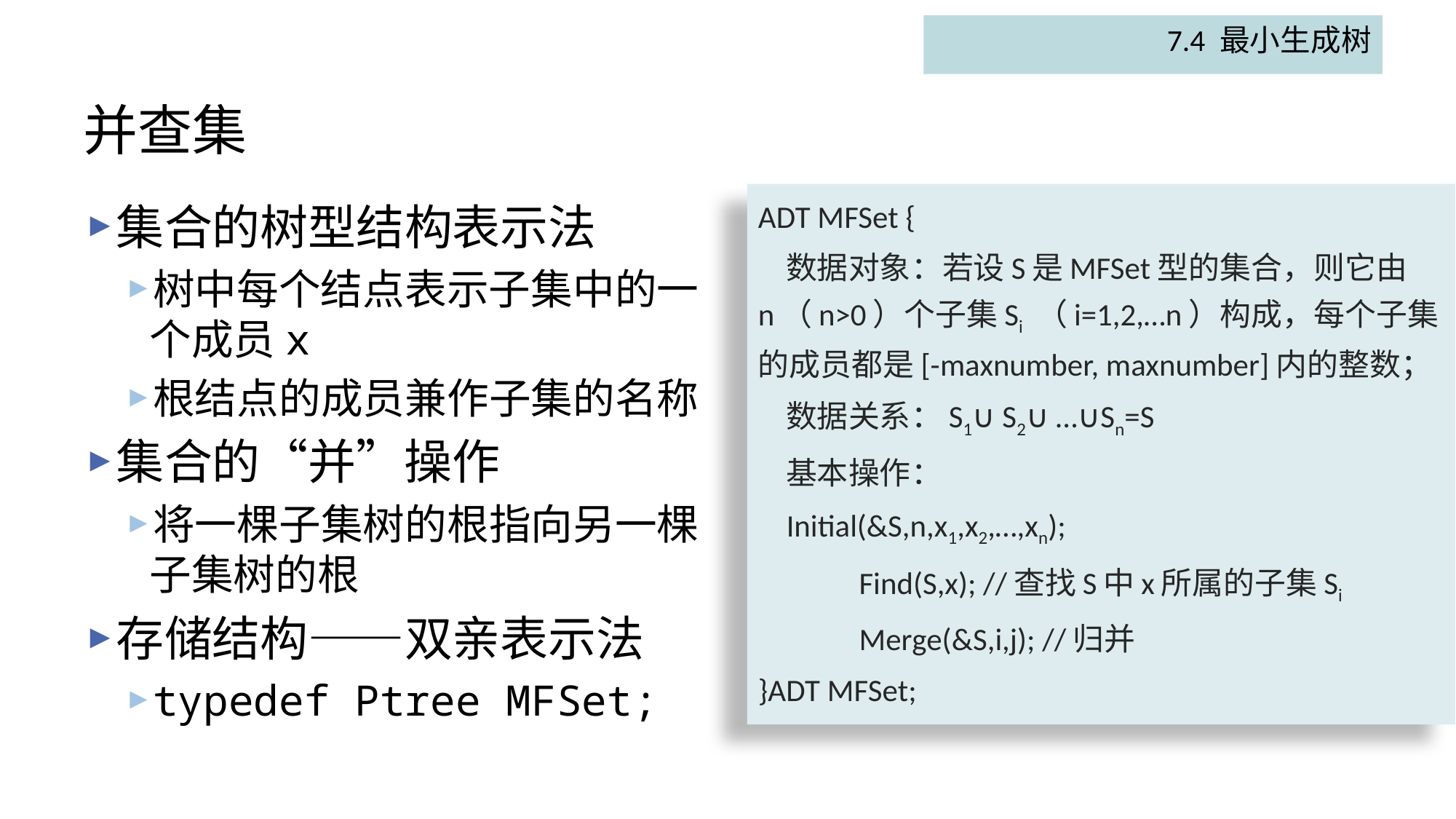

7.4 最小生成树
# 并查集
ADT MFSet {
   数据对象：若设S是MFSet型的集合，则它由n（n>0）个子集Si （i=1,2,…n）构成，每个子集的成员都是[-maxnumber, maxnumber]内的整数；
   数据关系：S1∪ S2∪ …∪Sn=S
   基本操作：
    Initial(&S,n,x1,x2,…,xn);
	 Find(S,x); //查找S中x所属的子集Si
	 Merge(&S,i,j); //归并
}ADT MFSet;

集合的树型结构表示法
树中每个结点表示子集中的一个成员x
根结点的成员兼作子集的名称
集合的“并”操作
将一棵子集树的根指向另一棵子集树的根
存储结构——双亲表示法
typedef Ptree MFSet;